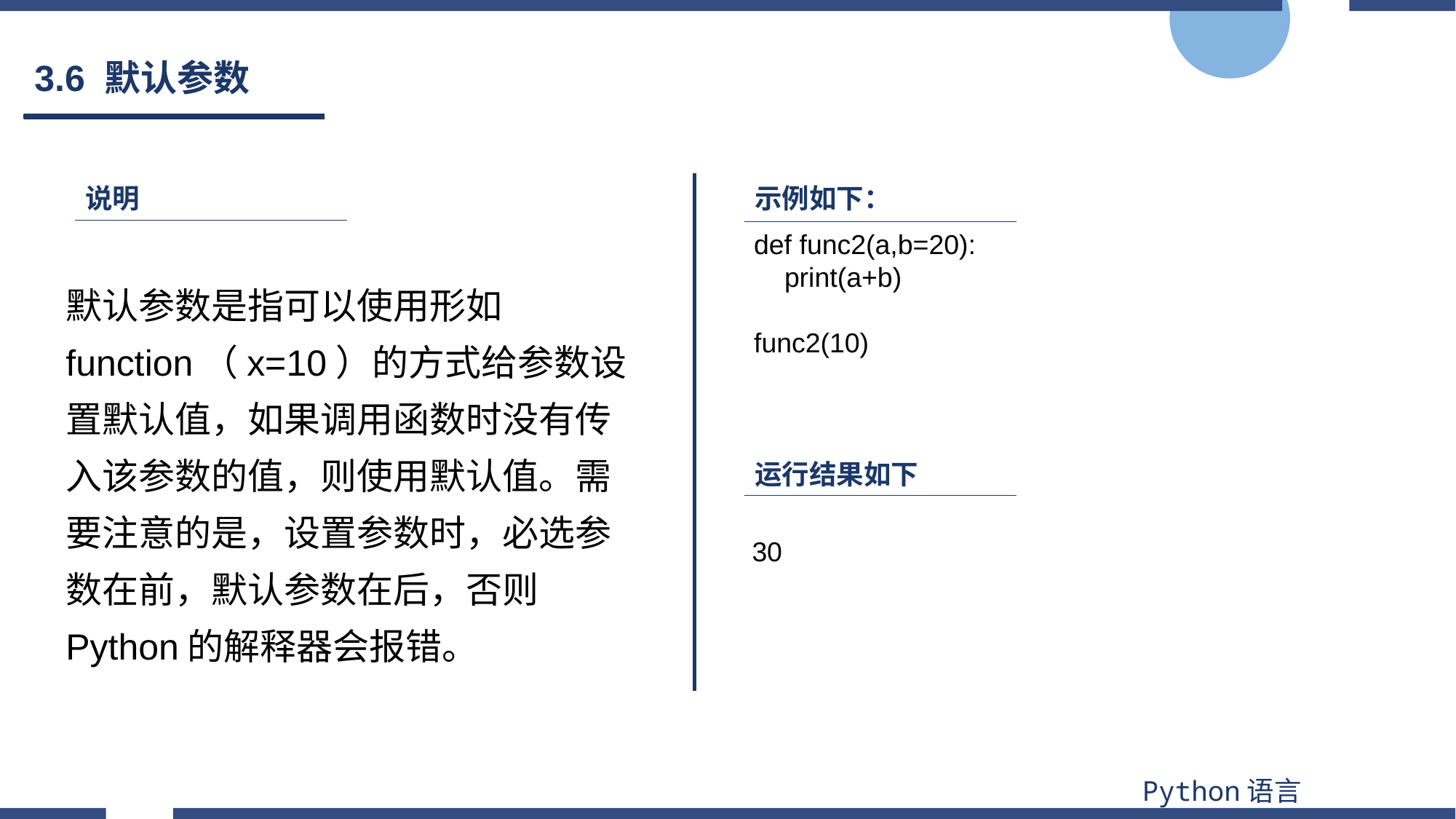

# 3.6 默认参数
说明
示例如下：
def func2(a,b=20):
    print(a+b)

func2(10)
默认参数是指可以使用形如function（x=10）的方式给参数设置默认值，如果调用函数时没有传入该参数的值，则使用默认值。需要注意的是，设置参数时，必选参数在前，默认参数在后，否则Python的解释器会报错。
运行结果如下
30